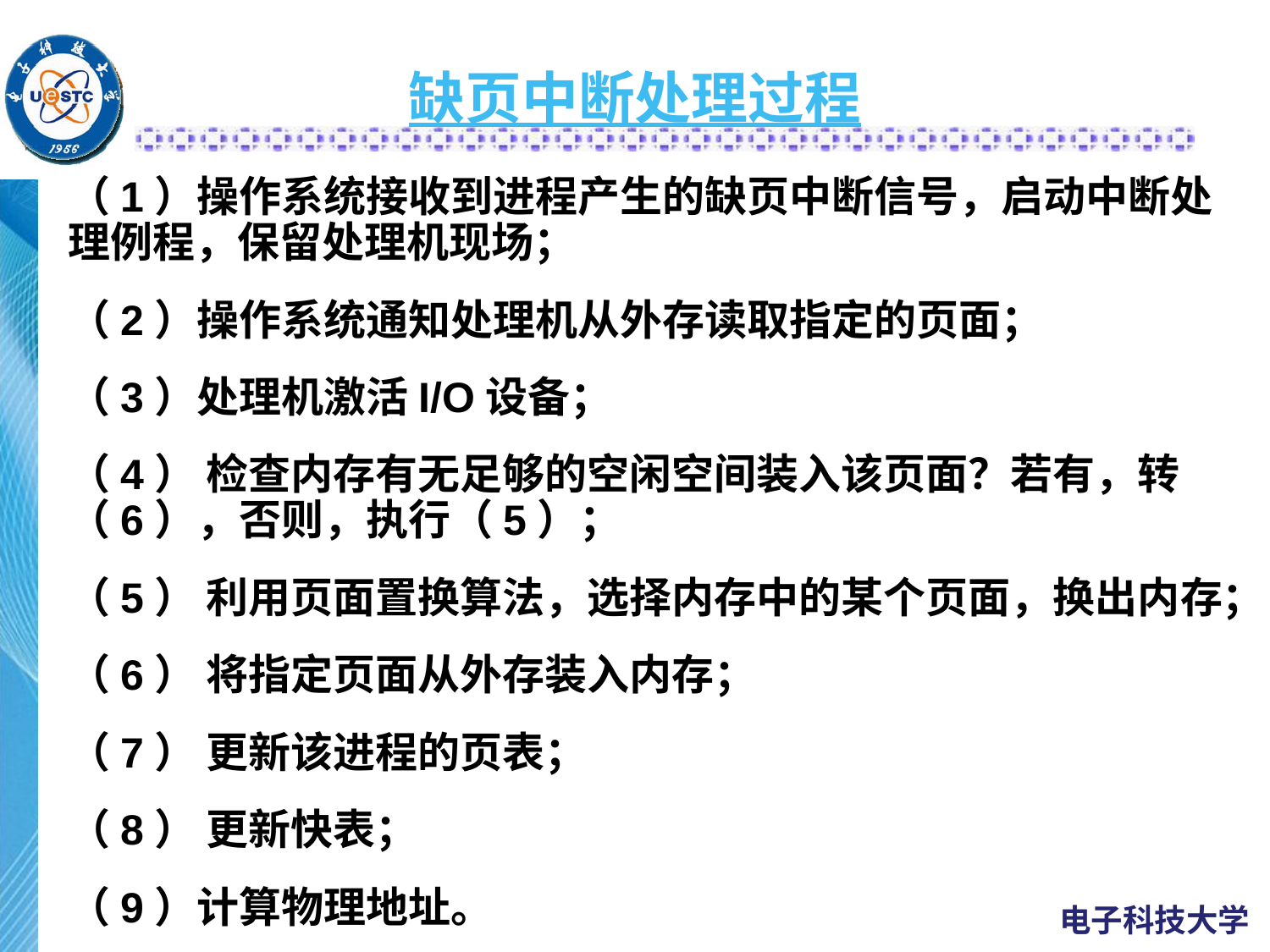

# 缺页中断处理过程
（1）操作系统接收到进程产生的缺页中断信号，启动中断处理例程，保留处理机现场；
（2）操作系统通知处理机从外存读取指定的页面；
（3）处理机激活I/O设备；
（4） 检查内存有无足够的空闲空间装入该页面？若有，转（6），否则，执行（5）；
（5） 利用页面置换算法，选择内存中的某个页面，换出内存；
（6） 将指定页面从外存装入内存；
（7） 更新该进程的页表；
（8） 更新快表；
（9）计算物理地址。